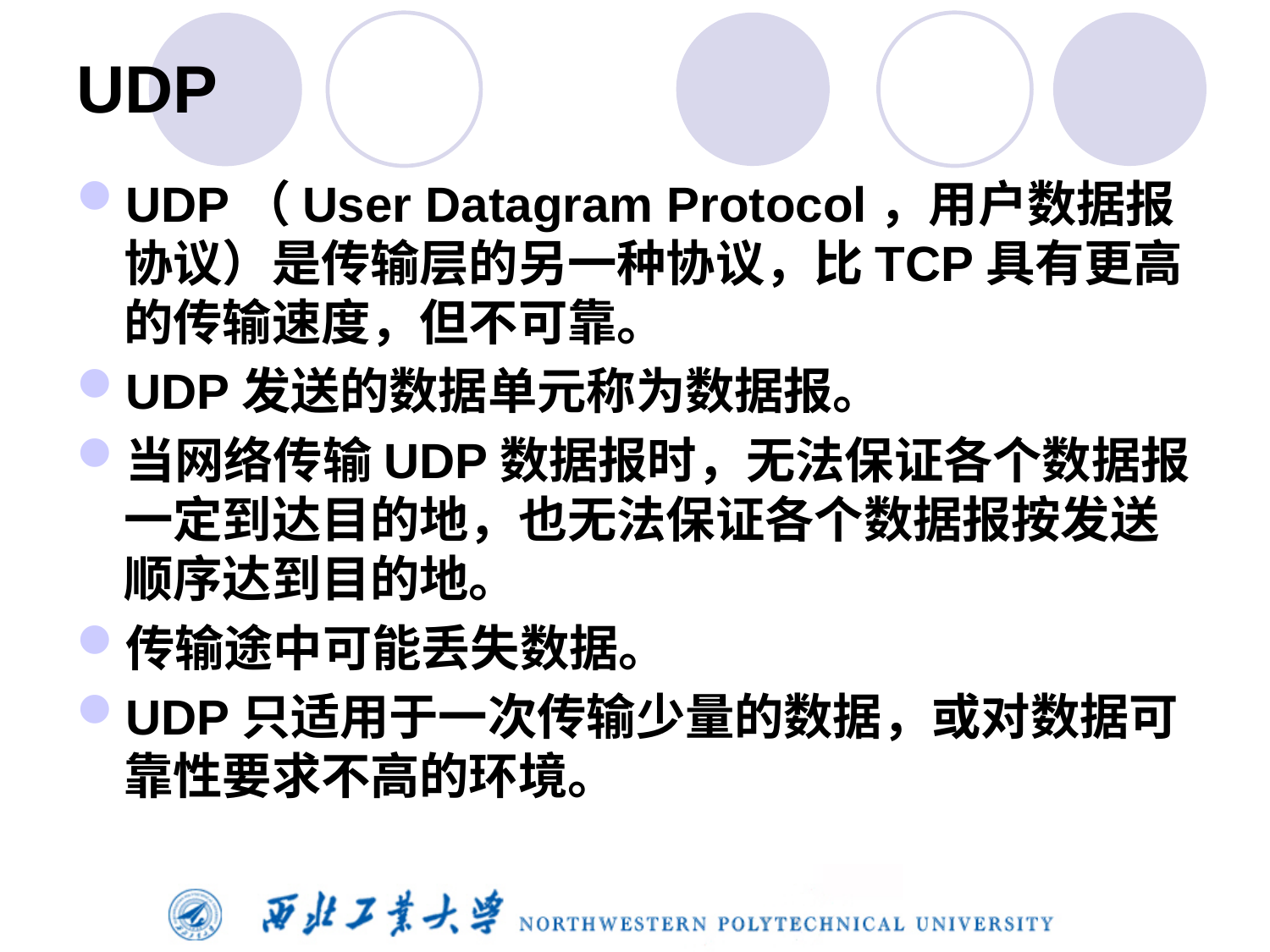

# UDP
UDP（User Datagram Protocol，用户数据报协议）是传输层的另一种协议，比TCP具有更高的传输速度，但不可靠。
UDP发送的数据单元称为数据报。
当网络传输UDP数据报时，无法保证各个数据报一定到达目的地，也无法保证各个数据报按发送顺序达到目的地。
传输途中可能丢失数据。
UDP只适用于一次传输少量的数据，或对数据可靠性要求不高的环境。